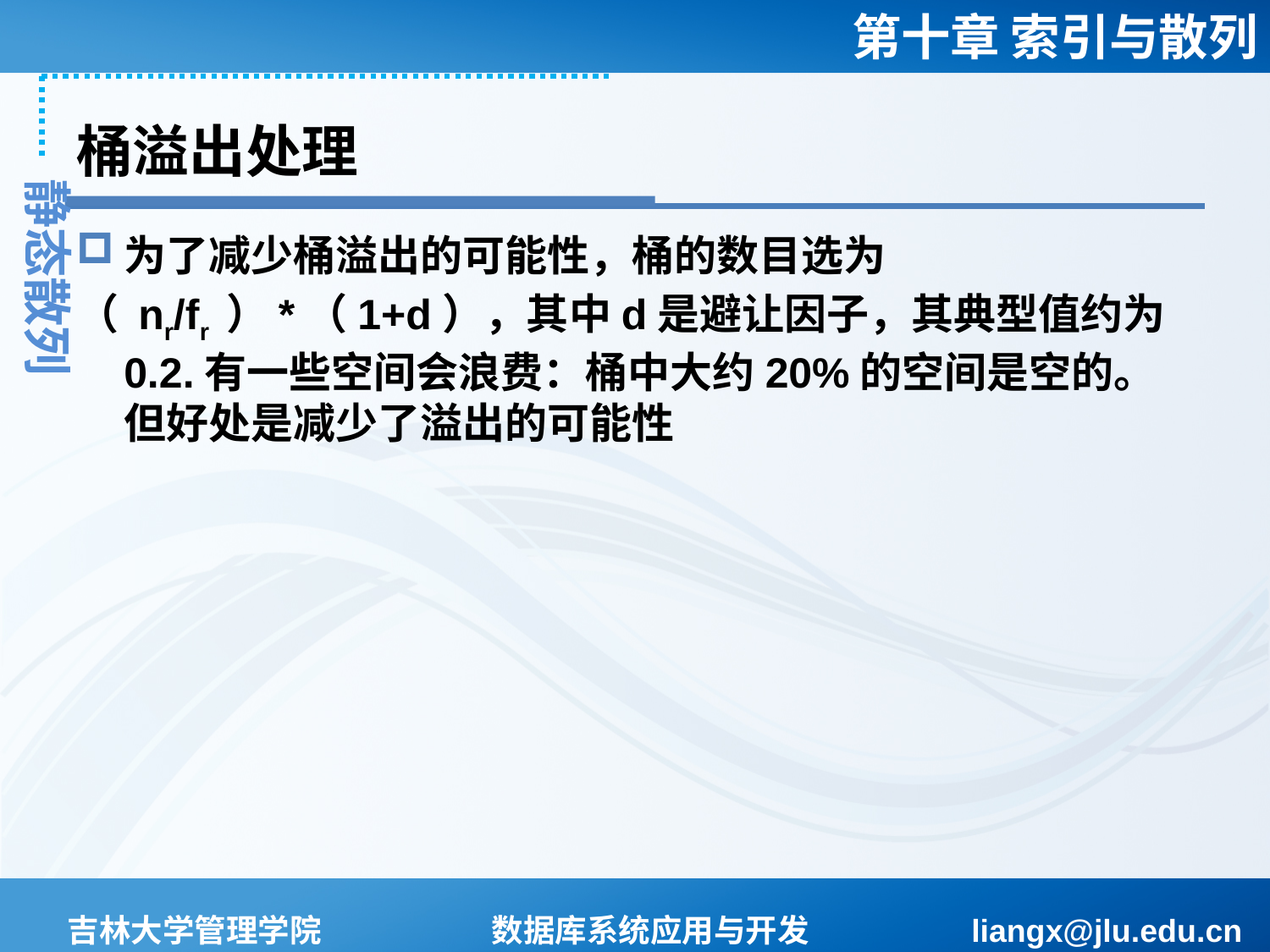

# 桶溢出处理
静态散列

为了减少桶溢出的可能性，桶的数目选为
（ nr/fr ）*（1+d），其中d是避让因子，其典型值约为0.2.有一些空间会浪费：桶中大约20%的空间是空的。但好处是减少了溢出的可能性